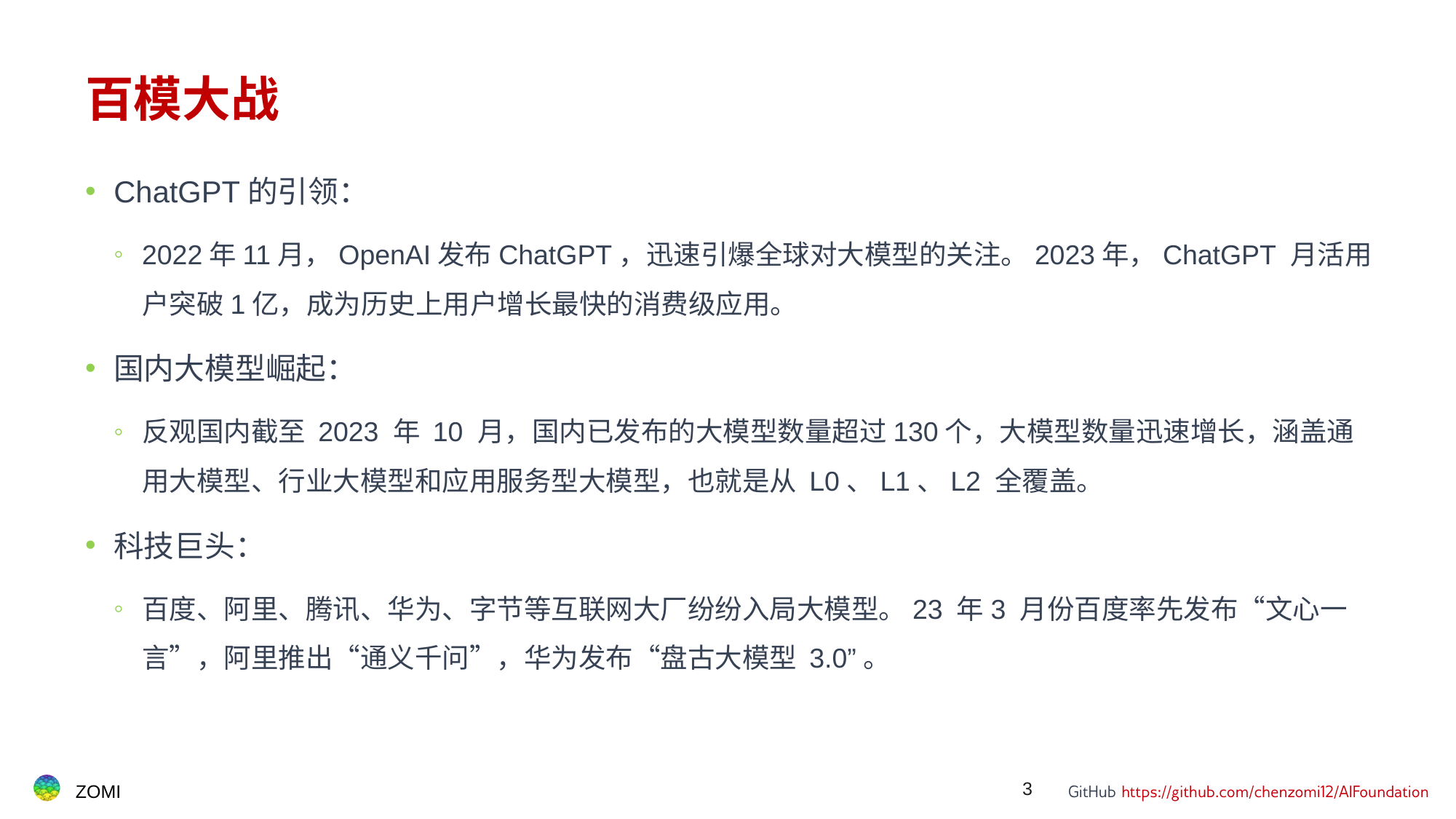

# 百模大战
ChatGPT的引领：
2022年11月，OpenAI发布ChatGPT，迅速引爆全球对大模型的关注。2023年，ChatGPT 月活用户突破1亿，成为历史上用户增长最快的消费级应用。
国内大模型崛起：
反观国内截至 2023 年 10 月，国内已发布的大模型数量超过130个，大模型数量迅速增长，涵盖通用大模型、行业大模型和应用服务型大模型，也就是从 L0、L1、L2 全覆盖。
科技巨头：
百度、阿里、腾讯、华为、字节等互联网大厂纷纷入局大模型。23 年3 月份百度率先发布“文心一言”，阿里推出“通义千问”，华为发布“盘古大模型 3.0”。